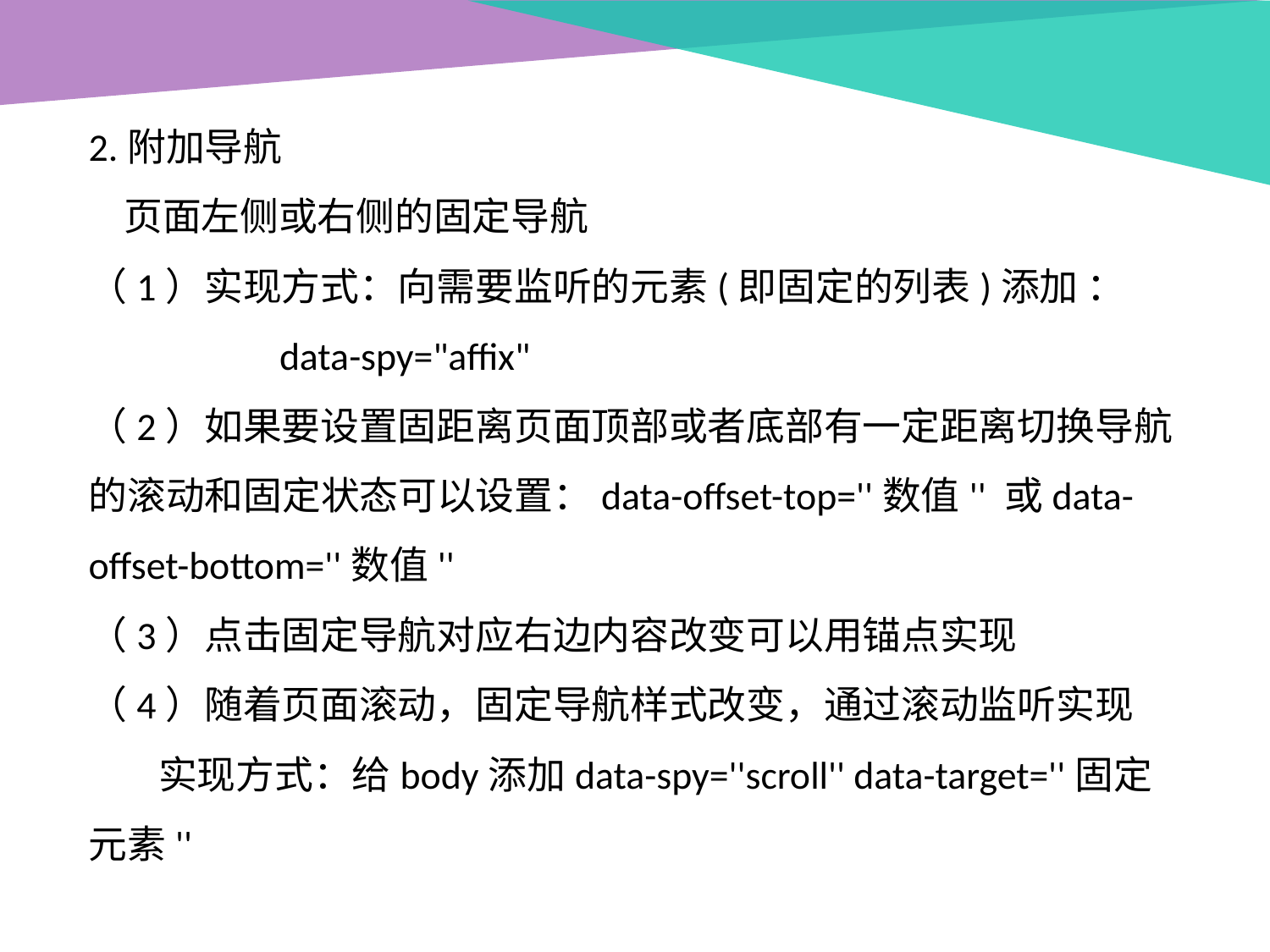

2.附加导航
   页面左侧或右侧的固定导航
（1）实现方式：向需要监听的元素(即固定的列表)添加 ：
                      data-spy="affix"
（2）如果要设置固距离页面顶部或者底部有一定距离切换导航的滚动和固定状态可以设置：data-offset-top=''数值'' 或data-offset-bottom=''数值''
（3）点击固定导航对应右边内容改变可以用锚点实现
（4）随着页面滚动，固定导航样式改变，通过滚动监听实现
       实现方式：给body添加data-spy=''scroll'' data-target=''固定元素''